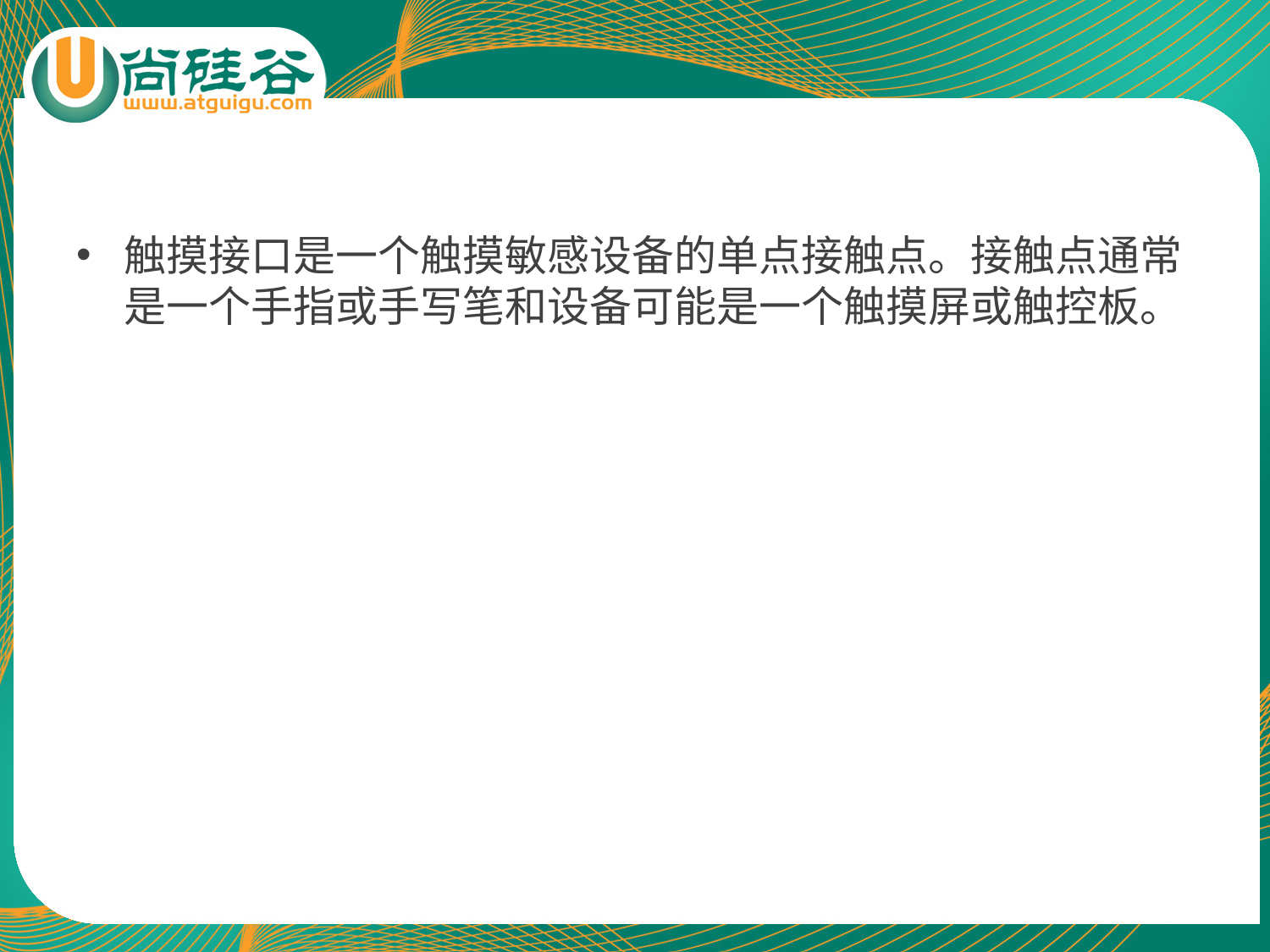

#
触摸接口是一个触摸敏感设备的单点接触点。接触点通常是一个手指或手写笔和设备可能是一个触摸屏或触控板。